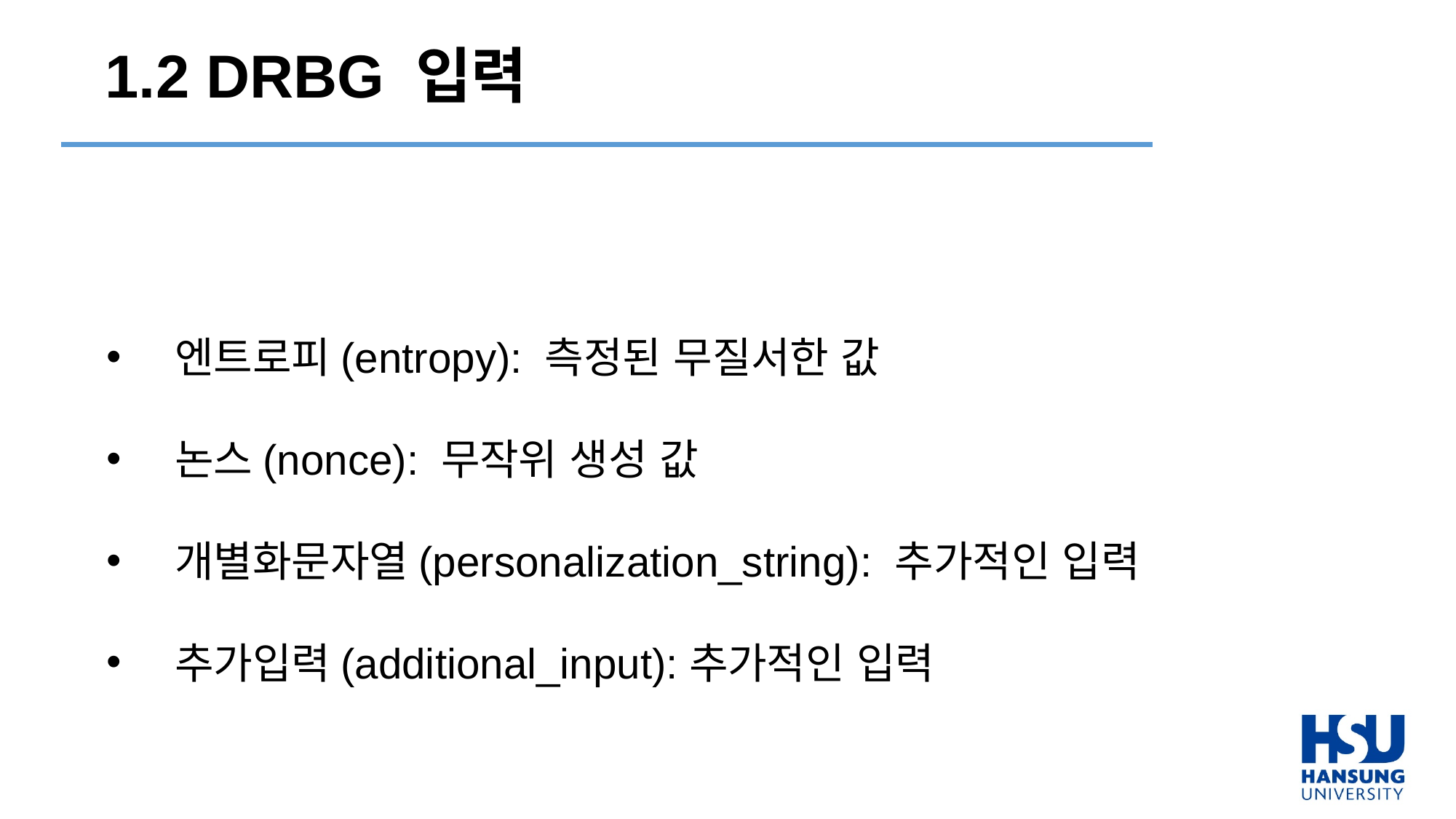

1.2 DRBG 입력
엔트로피(entropy): 측정된 무질서한 값
논스(nonce): 무작위 생성 값
개별화문자열(personalization_string): 추가적인 입력
추가입력(additional_input):추가적인 입력